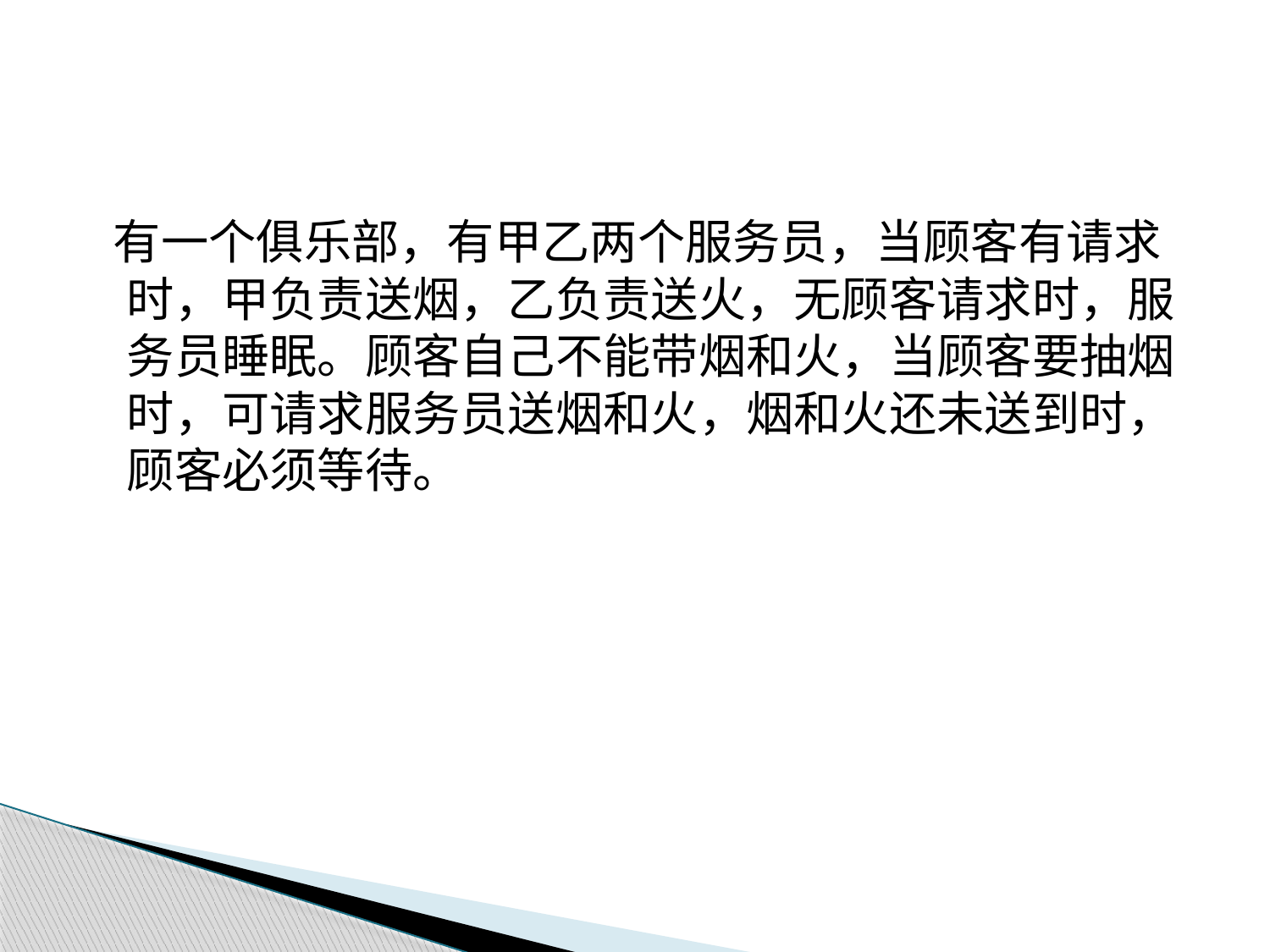

#
 有一个俱乐部，有甲乙两个服务员，当顾客有请求时，甲负责送烟，乙负责送火，无顾客请求时，服务员睡眠。顾客自己不能带烟和火，当顾客要抽烟时，可请求服务员送烟和火，烟和火还未送到时，顾客必须等待。